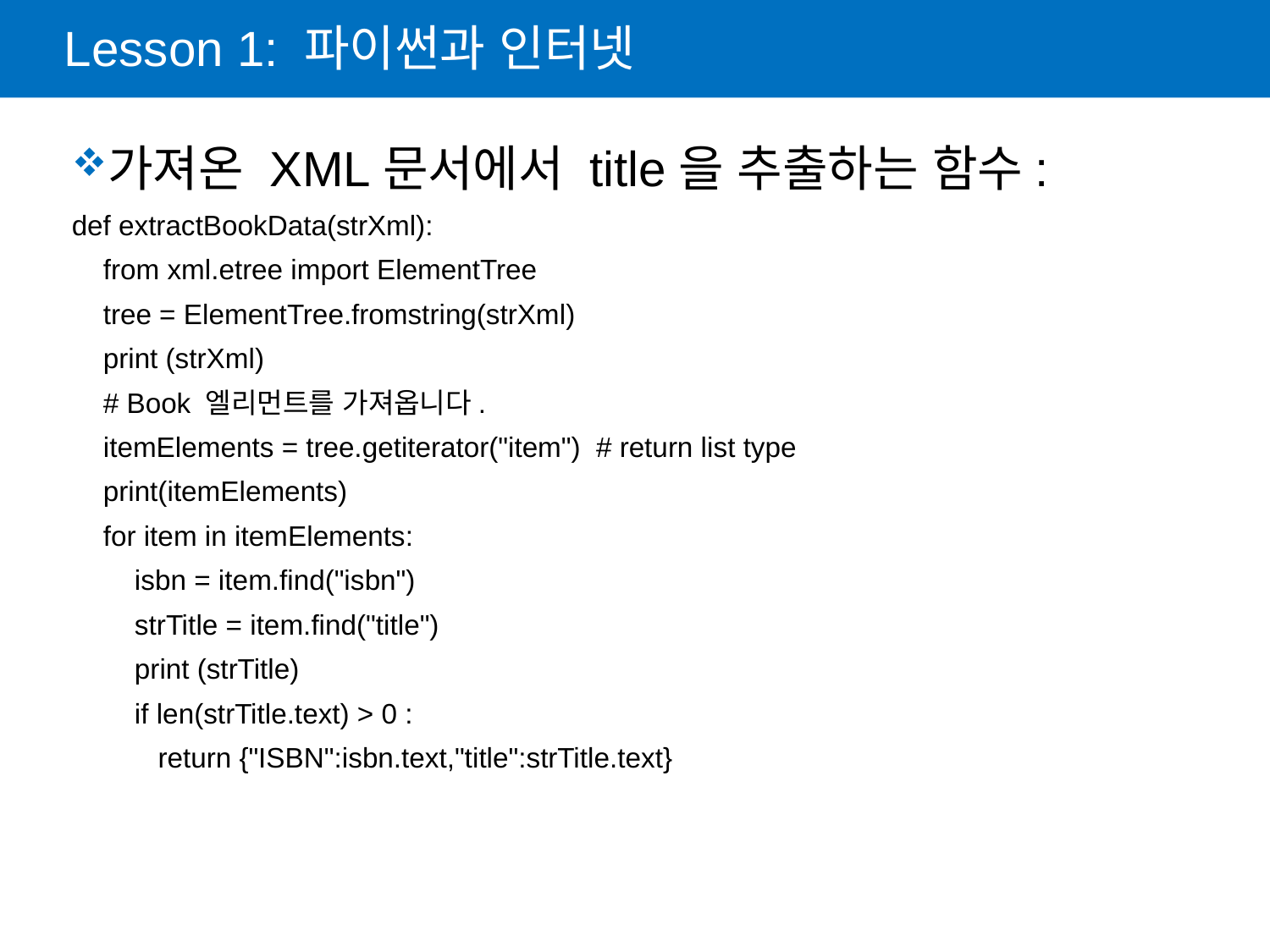

# Lesson 1: 파이썬과 인터넷
가져온 XML문서에서 title을 추출하는 함수:
def extractBookData(strXml):
    from xml.etree import ElementTree
    tree = ElementTree.fromstring(strXml)
    print (strXml)
    # Book 엘리먼트를 가져옵니다.
    itemElements = tree.getiterator("item")  # return list type
    print(itemElements)
    for item in itemElements:
        isbn = item.find("isbn")
        strTitle = item.find("title")
        print (strTitle)
        if len(strTitle.text) > 0 :
           return {"ISBN":isbn.text,"title":strTitle.text}